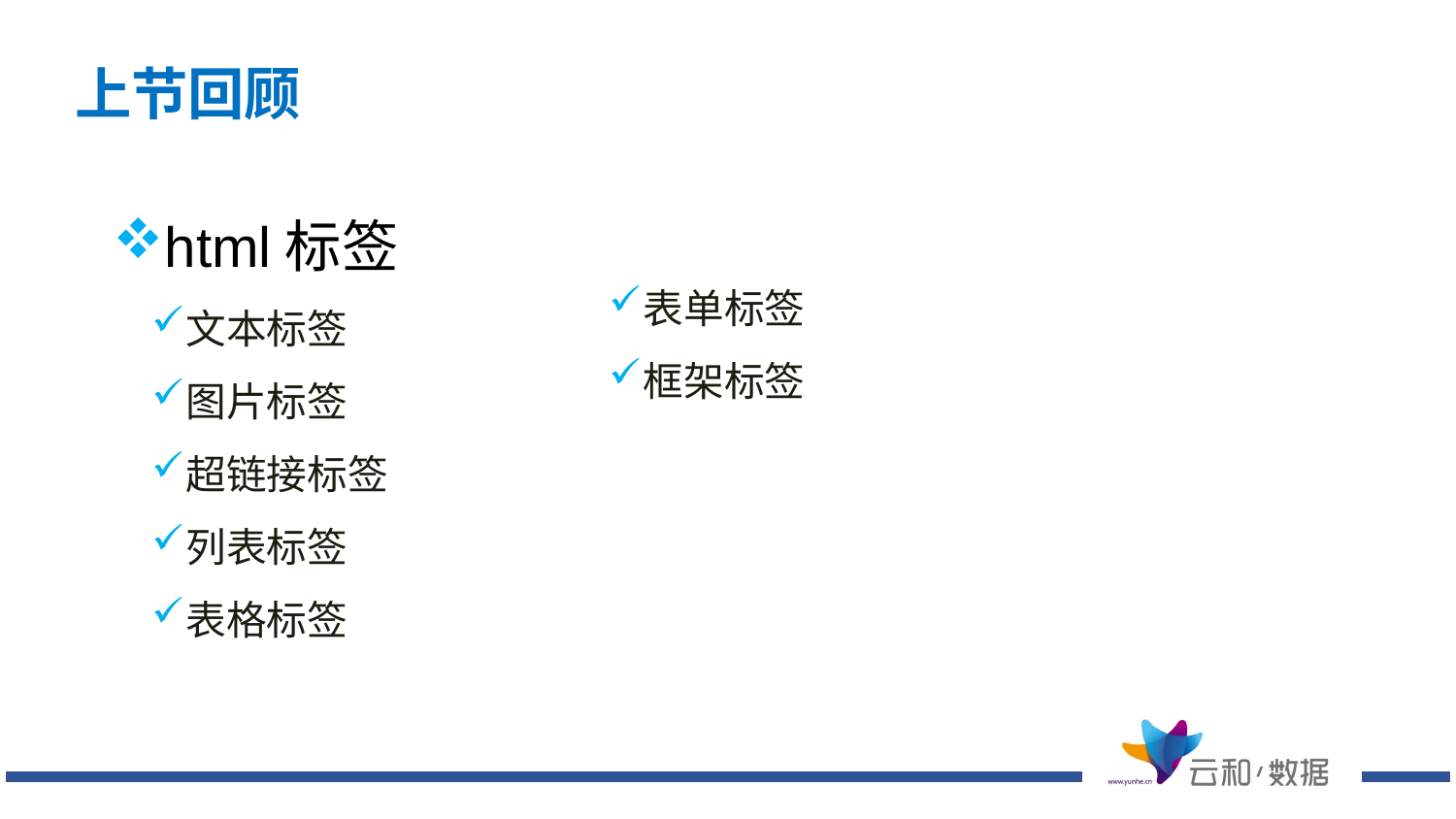

上节回顾
html标签
文本标签
图片标签
超链接标签
列表标签
表格标签

表单标签
框架标签

2